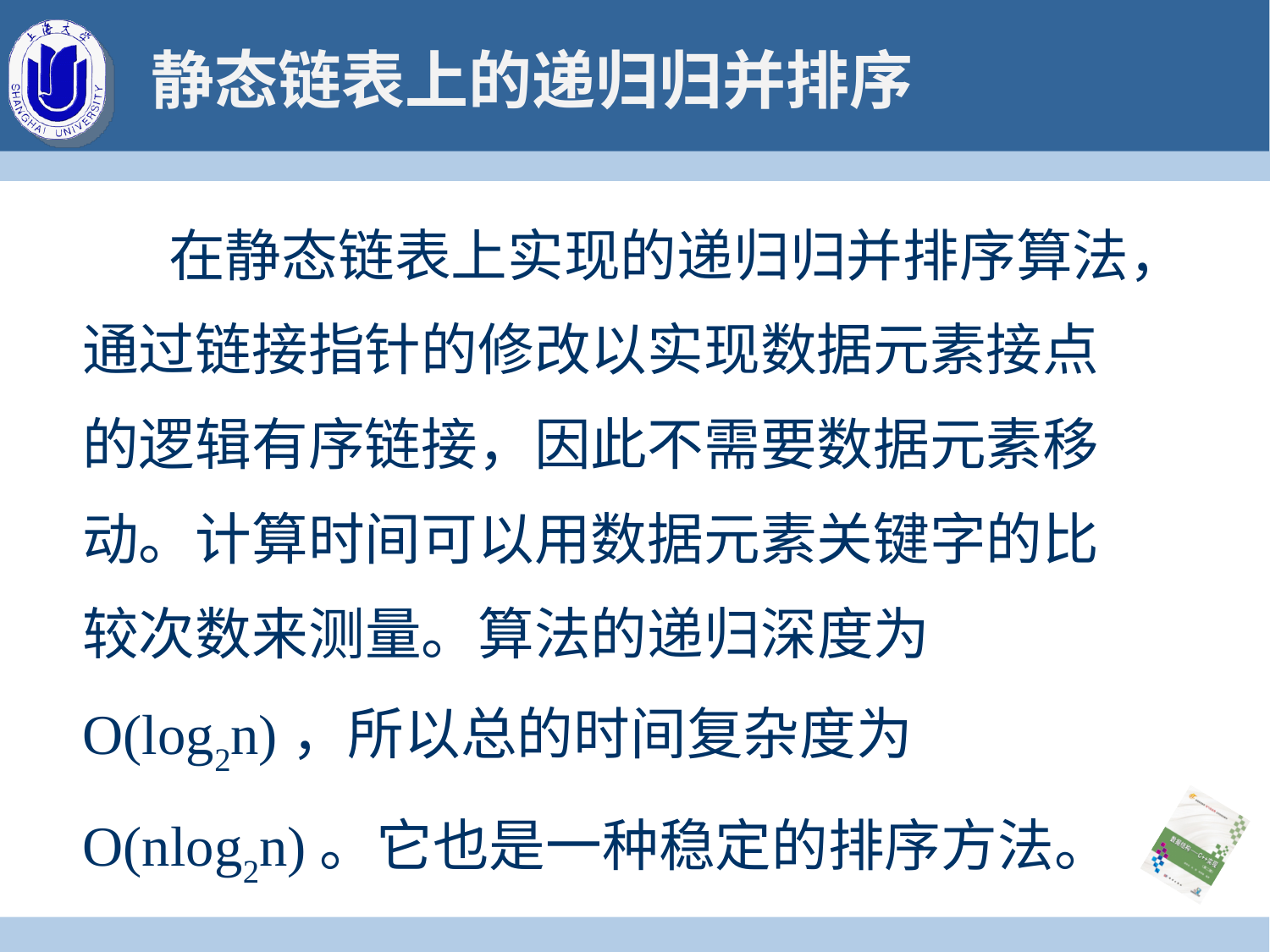

# 静态链表上的递归归并排序
        在静态链表上实现的递归归并排序算法，通过链接指针的修改以实现数据元素接点的逻辑有序链接，因此不需要数据元素移动。计算时间可以用数据元素关键字的比较次数来测量。算法的递归深度为O(log2n)，所以总的时间复杂度为O(nlog2n)。它也是一种稳定的排序方法。